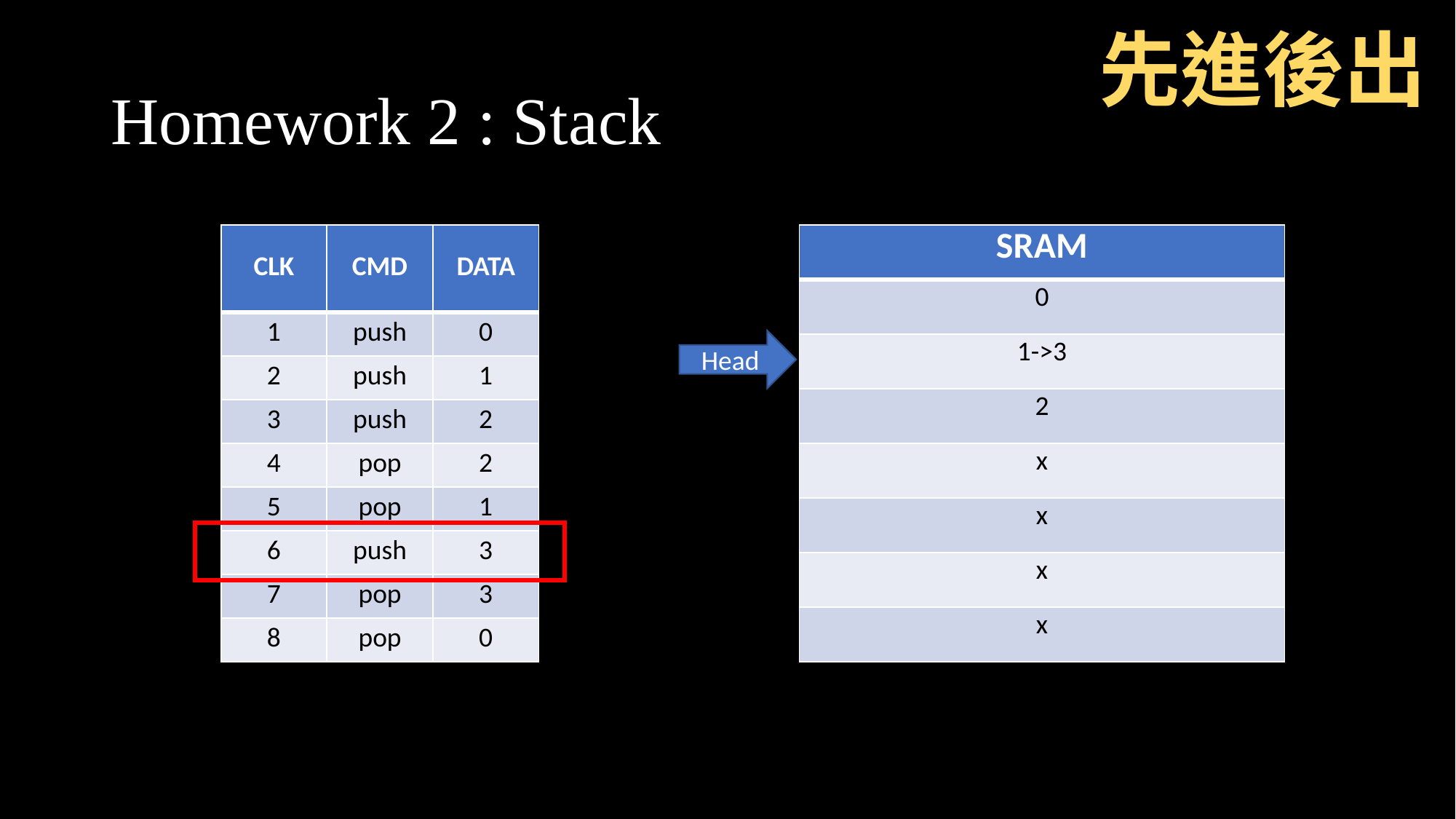

先進後出
# Homework 2 : Stack
| CLK | CMD | DATA |
| --- | --- | --- |
| 1 | push | 0 |
| 2 | push | 1 |
| 3 | push | 2 |
| 4 | pop | 2 |
| 5 | pop | 1 |
| 6 | push | 3 |
| 7 | pop | 3 |
| 8 | pop | 0 |
| SRAM |
| --- |
| 0 |
| 1->3 |
| 2 |
| x |
| x |
| x |
| x |
Head